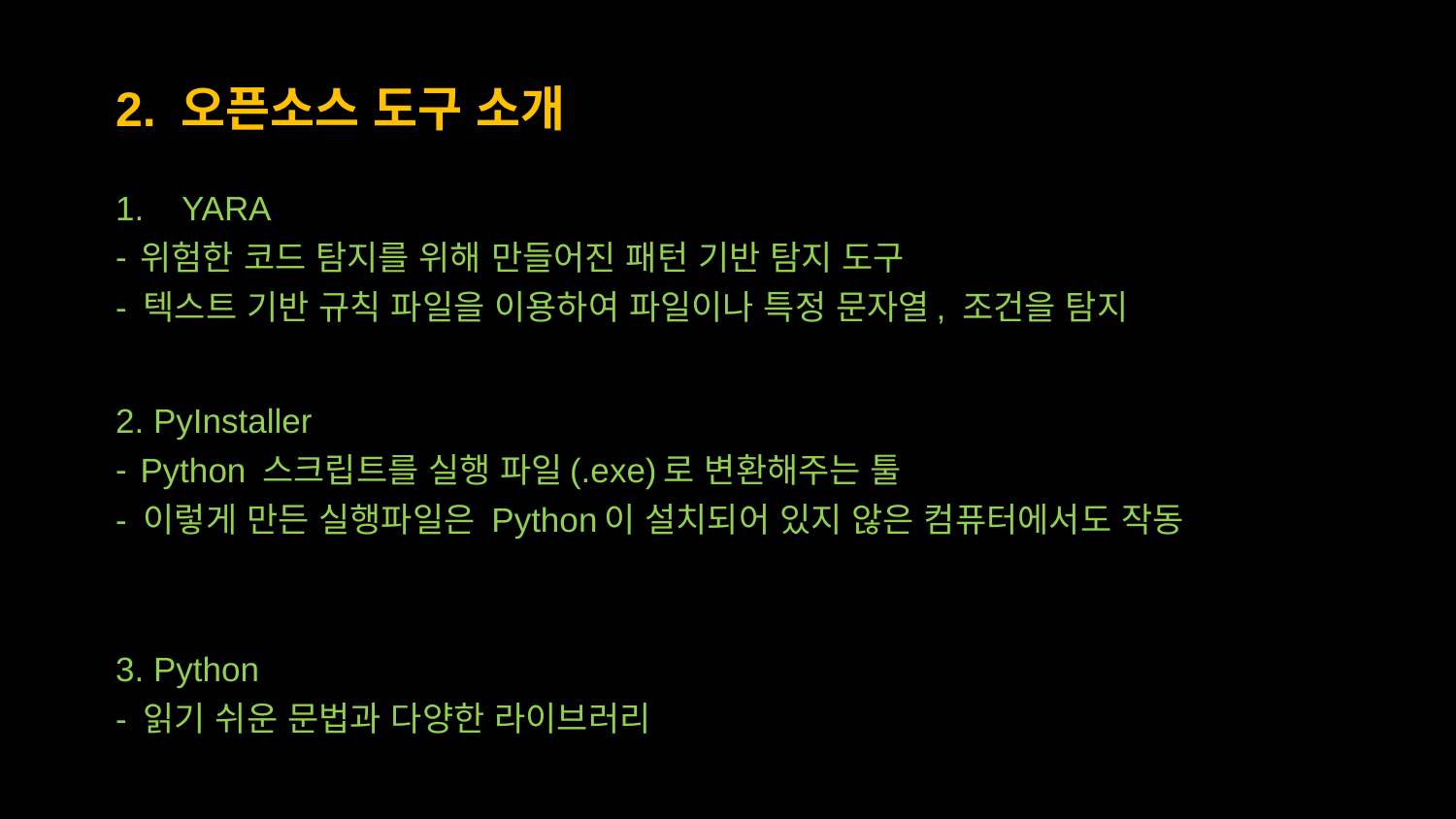

# 2. 오픈소스 도구 소개
YARA
위험한 코드 탐지를 위해 만들어진 패턴 기반 탐지 도구
- 텍스트 기반 규칙 파일을 이용하여 파일이나 특정 문자열, 조건을 탐지

2. PyInstaller
Python 스크립트를 실행 파일(.exe)로 변환해주는 툴
- 이렇게 만든 실행파일은 Python이 설치되어 있지 않은 컴퓨터에서도 작동

3. Python
- 읽기 쉬운 문법과 다양한 라이브러리